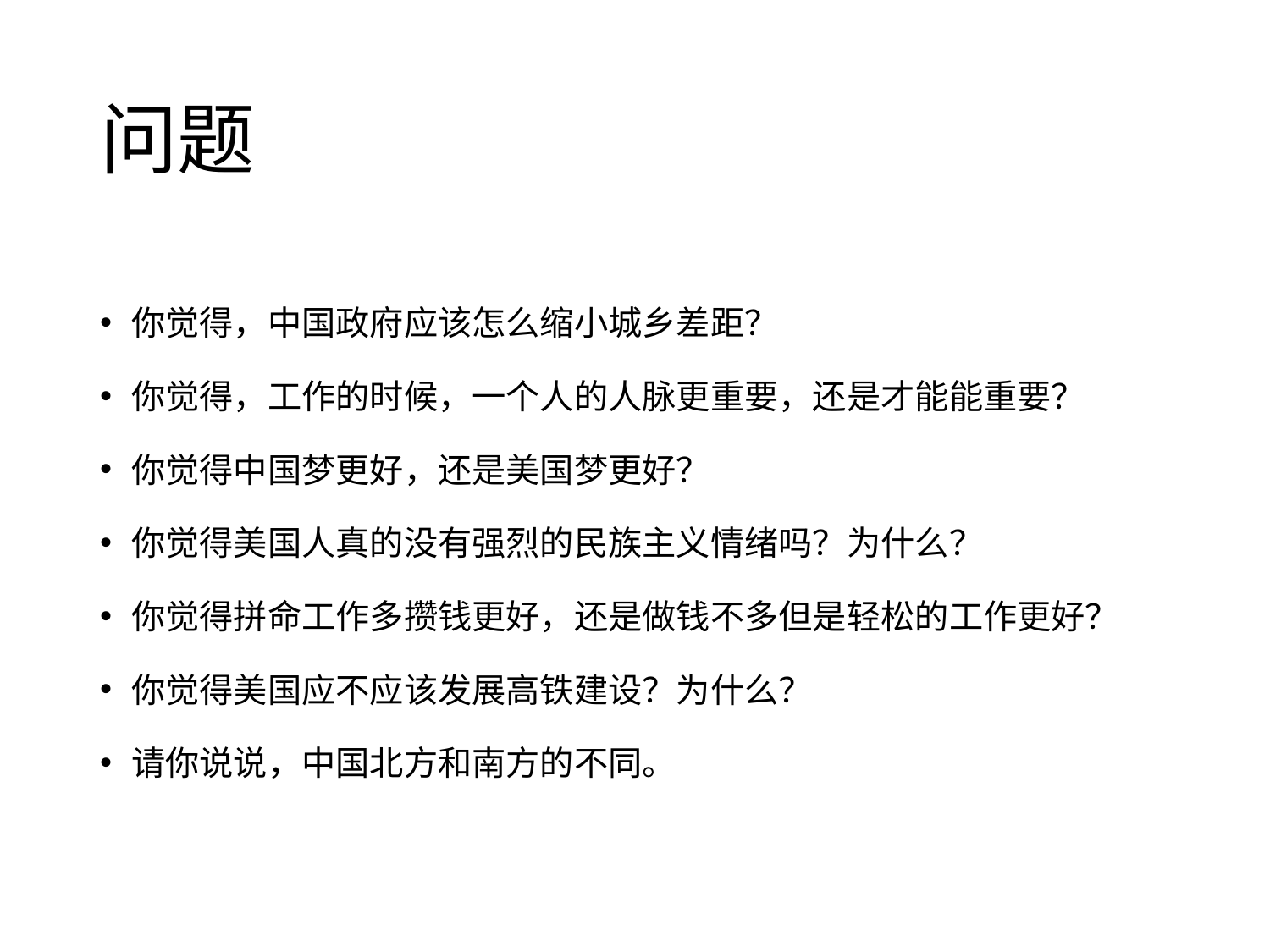

# 问题
你觉得，中国政府应该怎么缩小城乡差距？
你觉得，工作的时候，一个人的人脉更重要，还是才能能重要？
你觉得中国梦更好，还是美国梦更好？
你觉得美国人真的没有强烈的民族主义情绪吗？为什么？
你觉得拼命工作多攒钱更好，还是做钱不多但是轻松的工作更好？
你觉得美国应不应该发展高铁建设？为什么？
请你说说，中国北方和南方的不同。